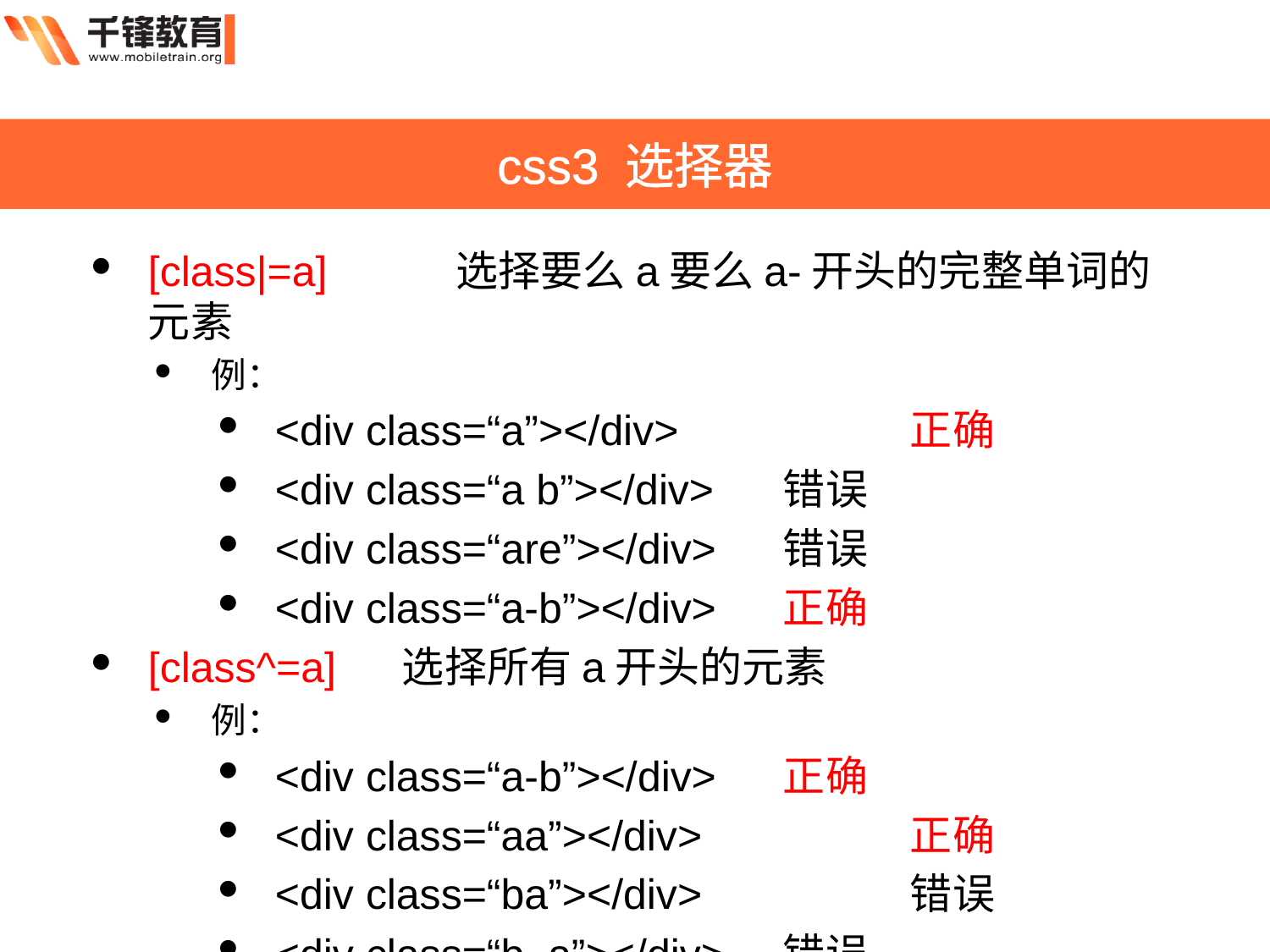

css3 选择器
[class|=a]          选择要么a要么a-开头的完整单词的元素
例：
<div class=“a”></div>		正确
<div class=“a b”></div>	错误
<div class=“are”></div>	错误
<div class=“a-b”></div>	正确
[class^=a]	选择所有a开头的元素
例：
<div class=“a-b”></div>	正确
<div class=“aa”></div>		正确
<div class=“ba”></div>		错误
<div class=“b  a”></div>	错误